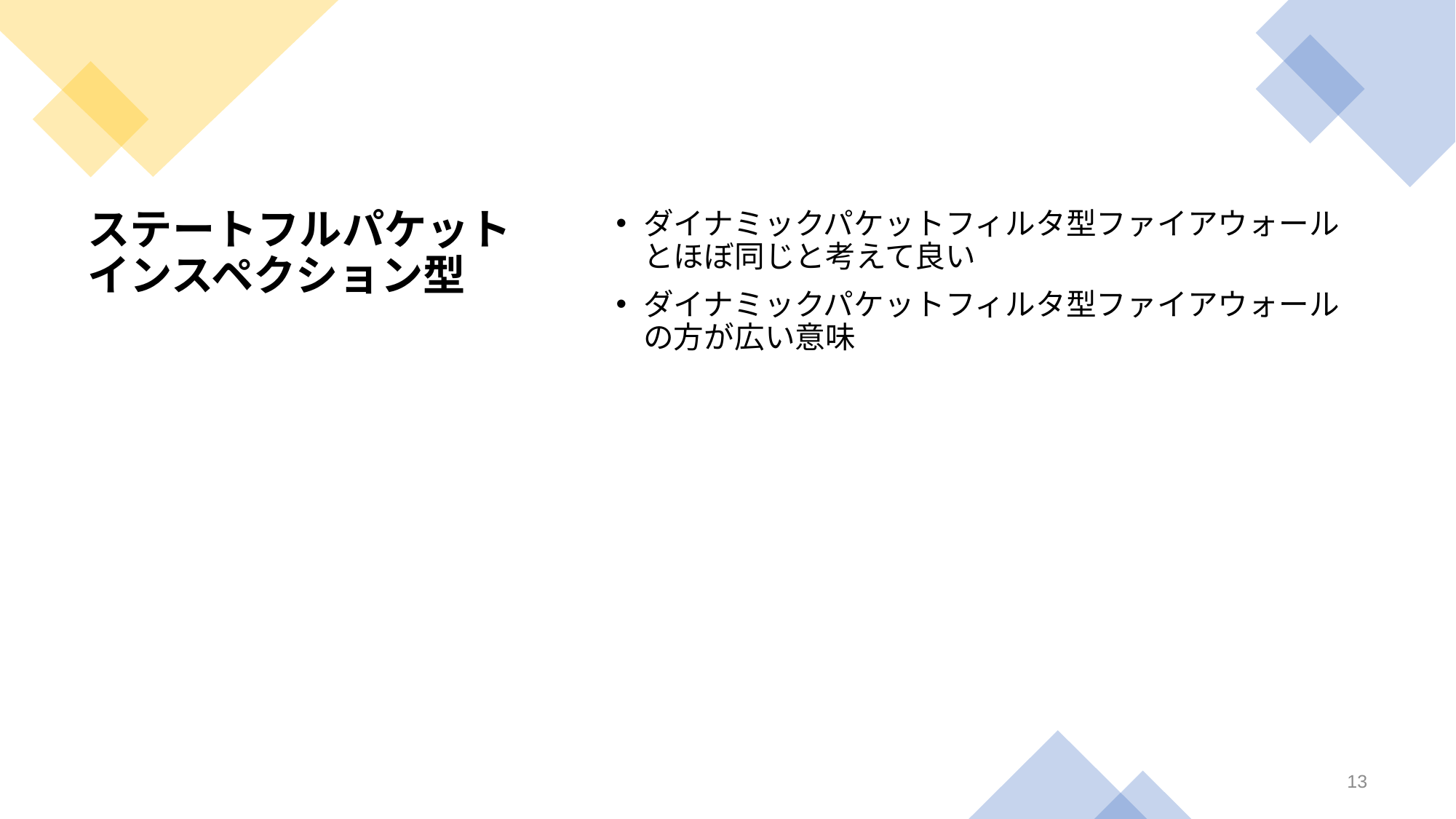

ダイナミックパケットフィルタ型ファイアウォールとほぼ同じと考えて良い
ダイナミックパケットフィルタ型ファイアウォールの方が広い意味
# ステートフルパケットインスペクション型

13